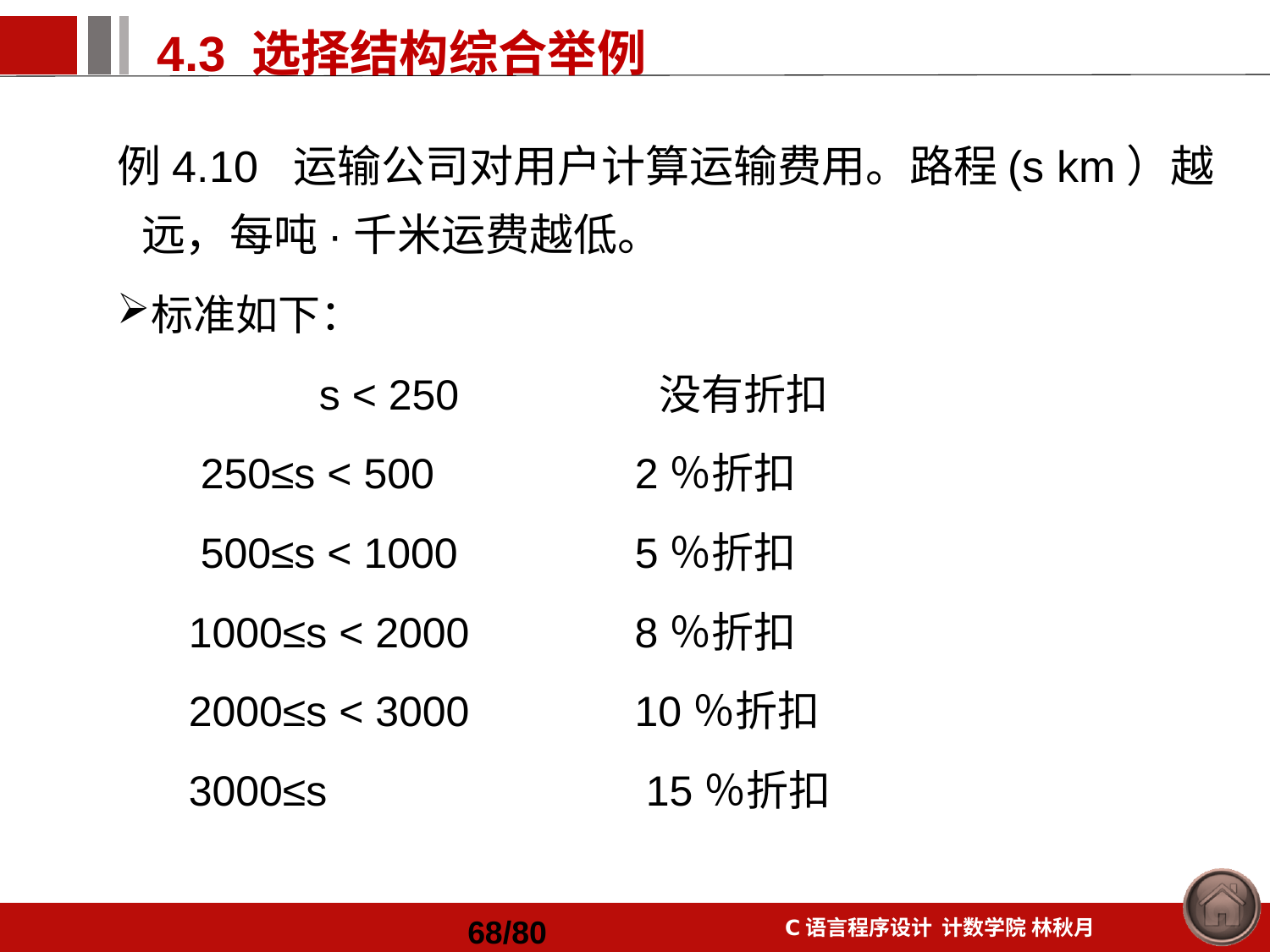

例4.10  运输公司对用户计算运输费用。路程(s km）越远，每吨·千米运费越低。
标准如下：
                 s < 250                没有折扣
       250≤s < 500                 2％折扣
       500≤s < 1000               5％折扣
      1000≤s < 2000              8％折扣
      2000≤s < 3000              10％折扣
      3000≤s                           15％折扣